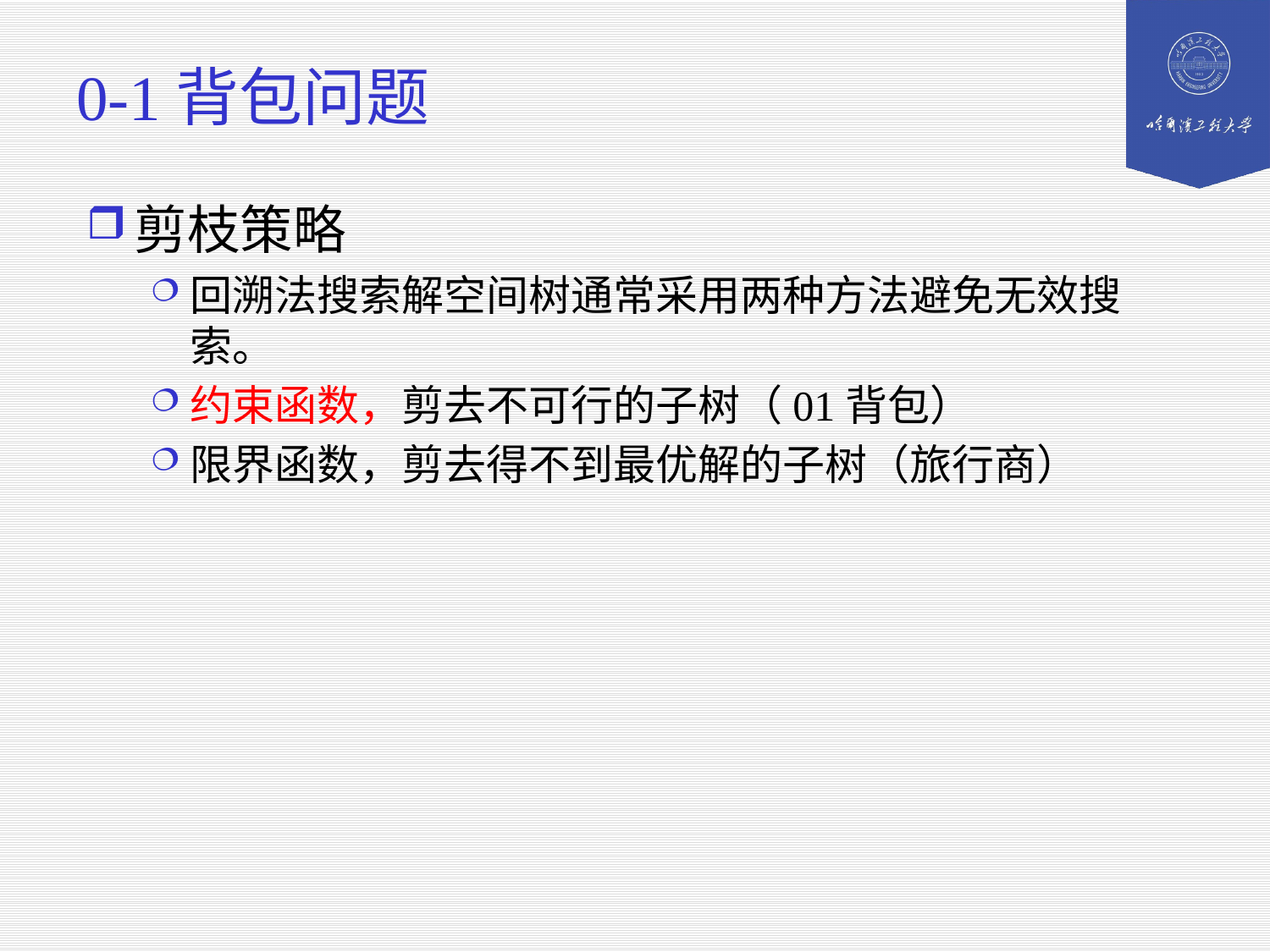

# 0-1背包问题
剪枝策略
回溯法搜索解空间树通常采用两种方法避免无效搜索。
约束函数，剪去不可行的子树（01背包）
限界函数，剪去得不到最优解的子树（旅行商）